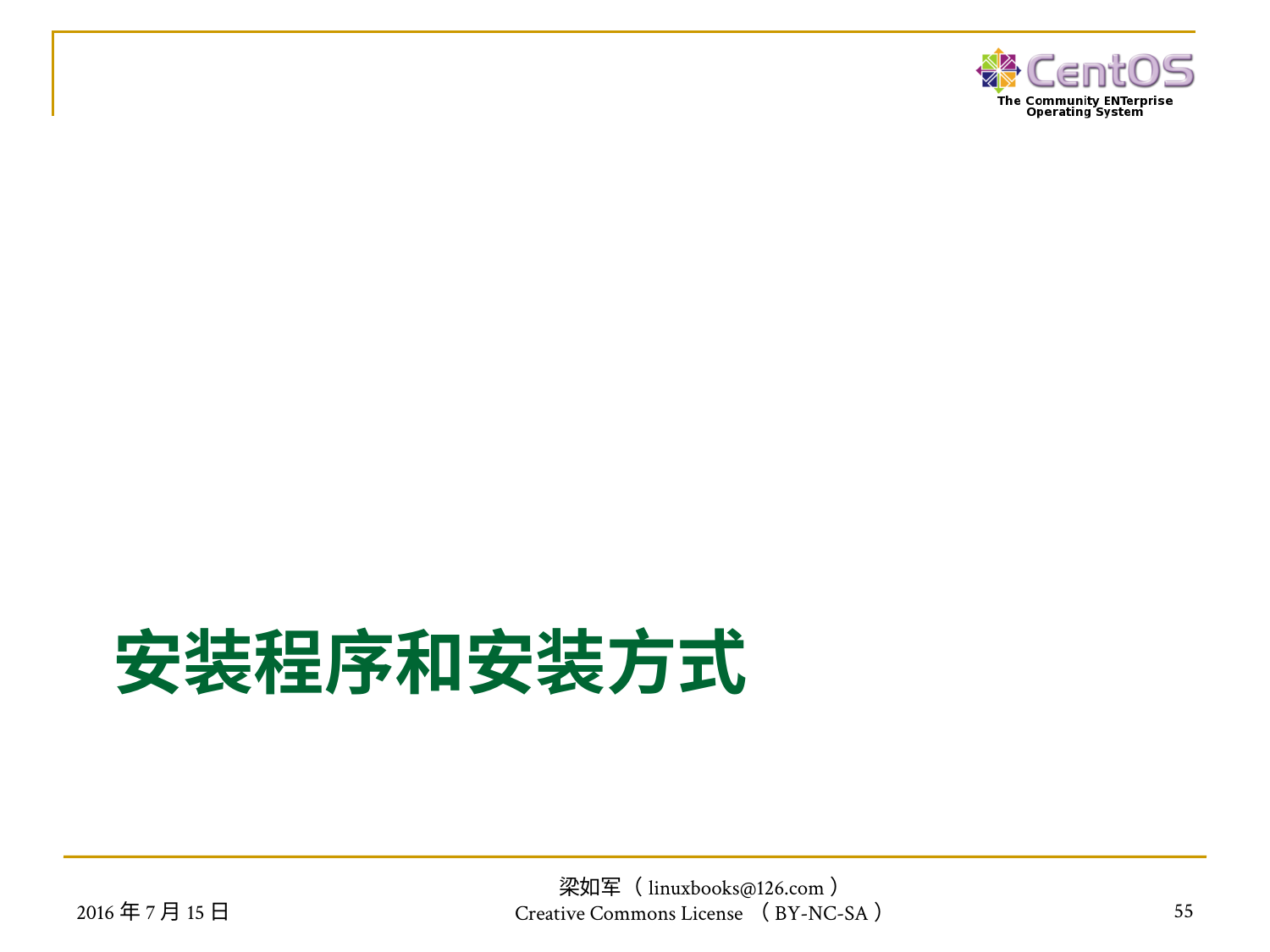

# 安装程序和安装方式
2016年7月15日
55
梁如军（linuxbooks@126.com）
Creative Commons License（BY-NC-SA）